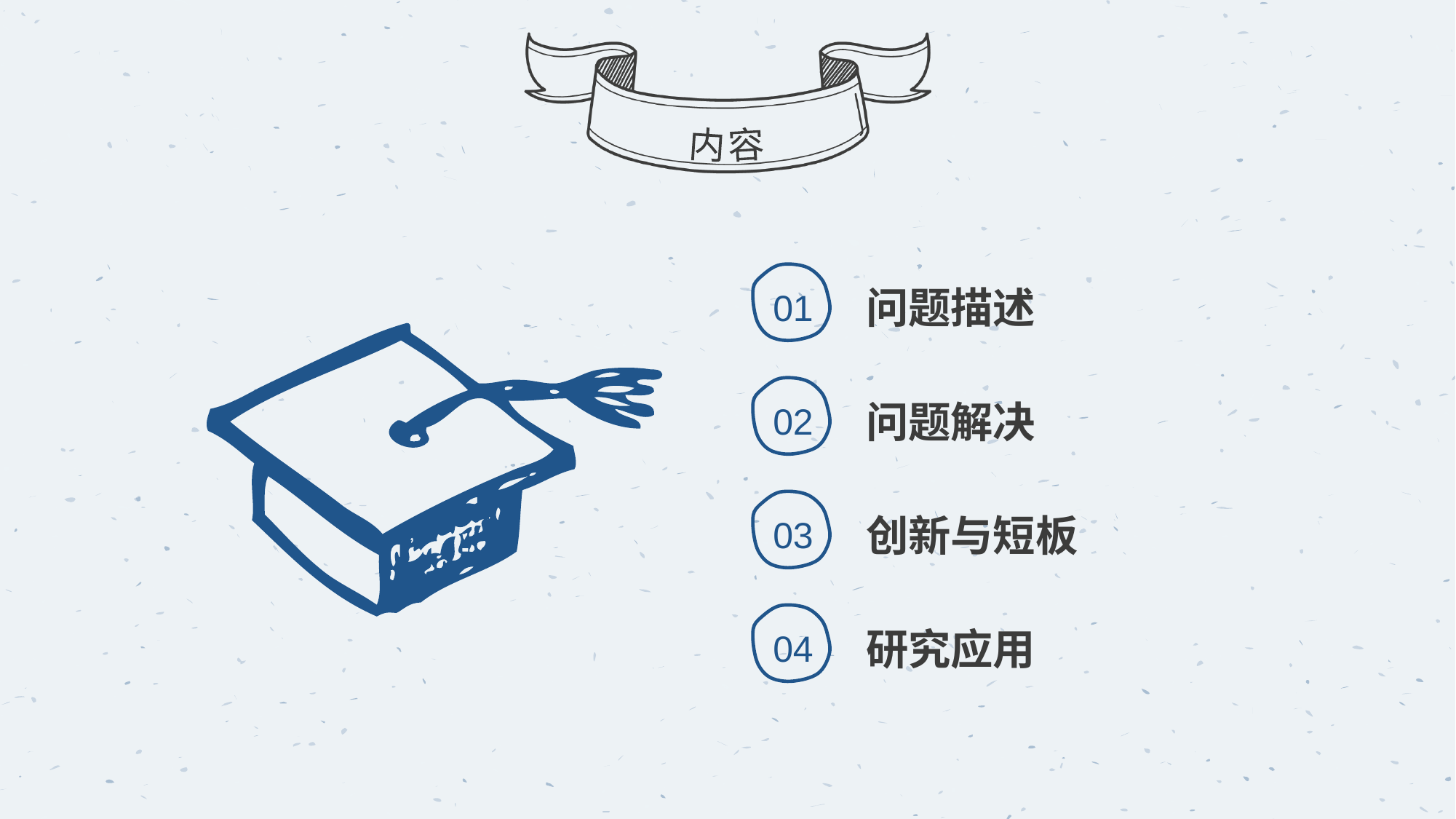

内容

01
问题描述

02
问题解决

03
创新与短板

04
研究应用